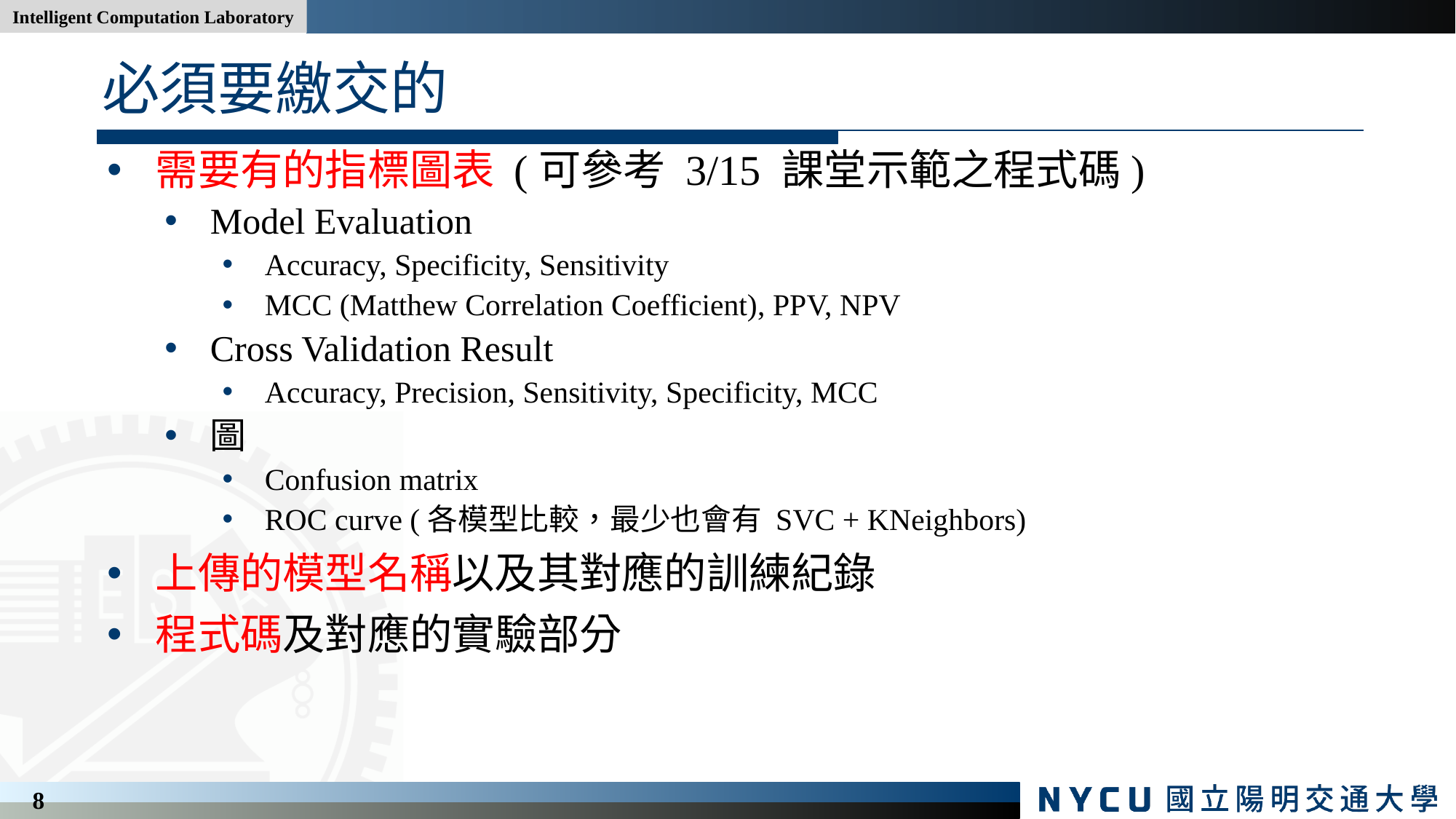

# 必須要繳交的
需要有的指標圖表 (可參考 3/15 課堂示範之程式碼)
Model Evaluation
Accuracy, Specificity, Sensitivity
MCC (Matthew Correlation Coefficient), PPV, NPV
Cross Validation Result
Accuracy, Precision, Sensitivity, Specificity, MCC
圖
Confusion matrix
ROC curve (各模型比較，最少也會有 SVC + KNeighbors)
上傳的模型名稱以及其對應的訓練紀錄
程式碼及對應的實驗部分

8